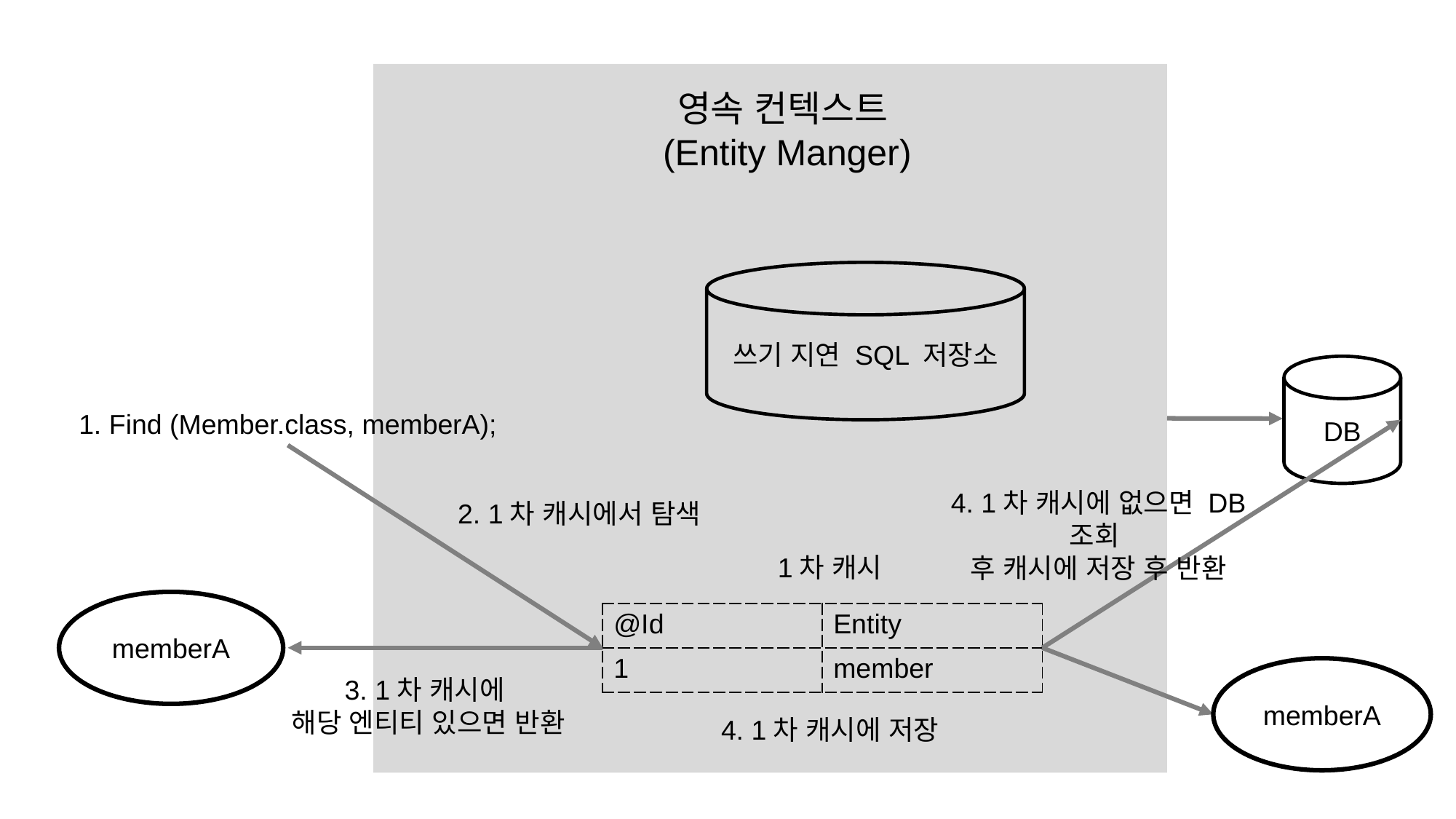

영속 컨텍스트(Entity Manger)
쓰기 지연 SQL 저장소
DB
1. Find (Member.class, memberA);
4. 1차 캐시에 없으면 DB 조회
후 캐시에 저장 후 반환
2. 1차 캐시에서 탐색
1차 캐시
memberA
| @Id | Entity |
| --- | --- |
| 1 | member |
memberA
3. 1차 캐시에
해당 엔티티 있으면 반환
4. 1차 캐시에 저장